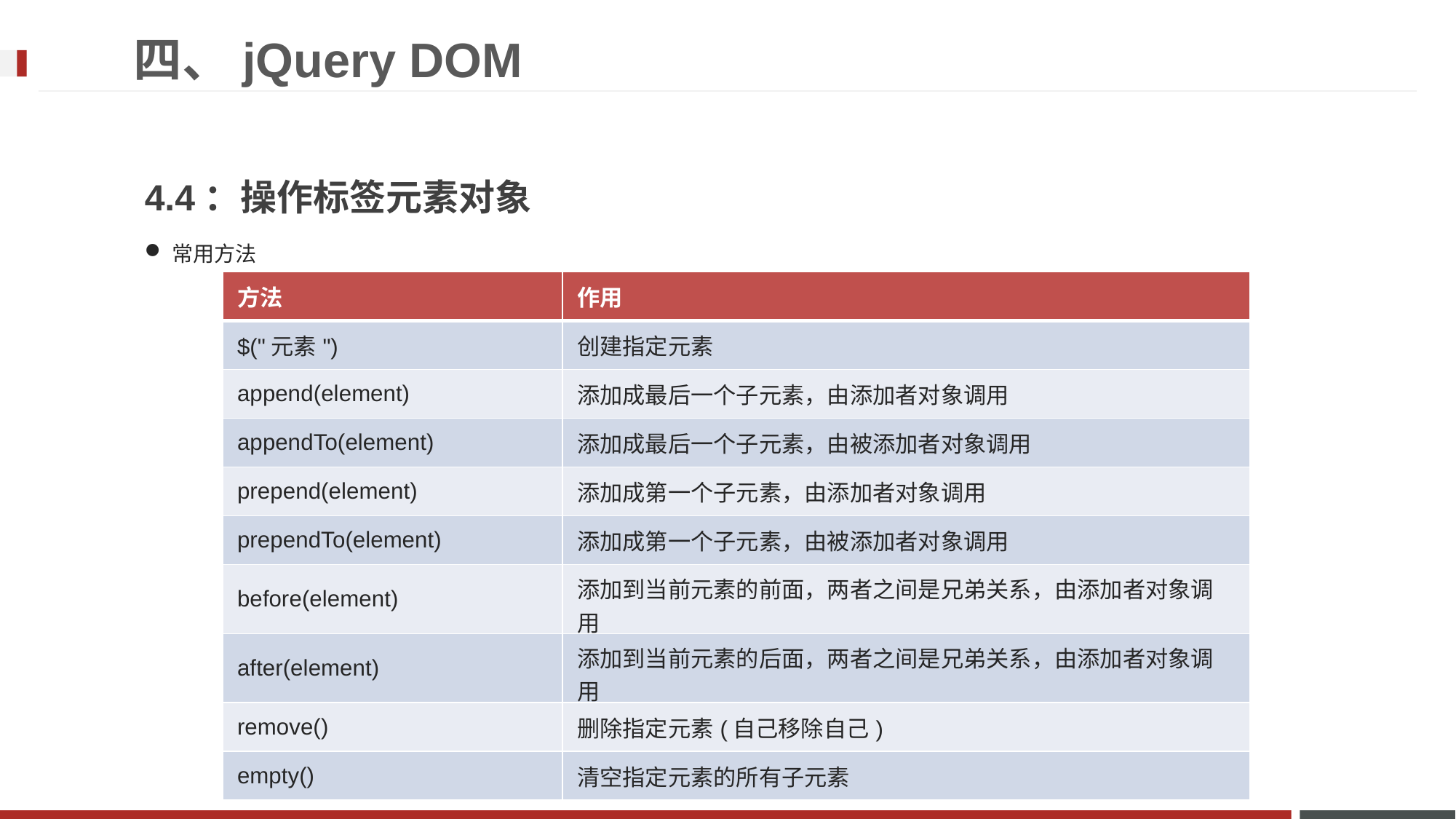

四、jQuery DOM
4.4：操作标签元素对象
常用方法
| 方法 | 作用 |
| --- | --- |
| $("元素") | 创建指定元素 |
| append(element) | 添加成最后一个子元素，由添加者对象调用 |
| appendTo(element) | 添加成最后一个子元素，由被添加者对象调用 |
| prepend(element) | 添加成第一个子元素，由添加者对象调用 |
| prependTo(element) | 添加成第一个子元素，由被添加者对象调用 |
| before(element) | 添加到当前元素的前面，两者之间是兄弟关系，由添加者对象调用 |
| after(element) | 添加到当前元素的后面，两者之间是兄弟关系，由添加者对象调用 |
| remove() | 删除指定元素(自己移除自己) |
| empty() | 清空指定元素的所有子元素 |